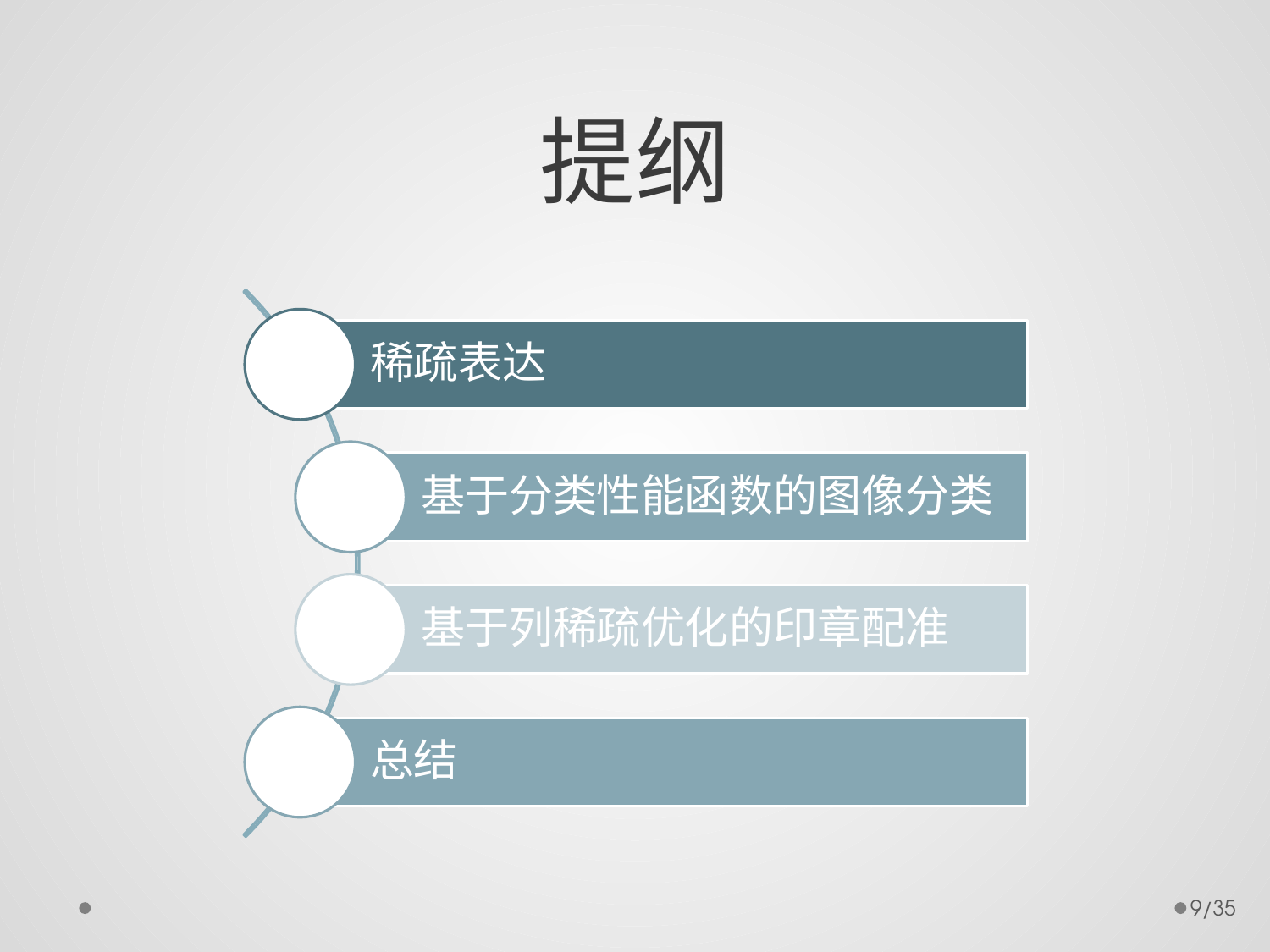

# 提纲
稀疏表达
基于分类性能函数的图像分类
基于列稀疏优化的印章配准
总结
9/35